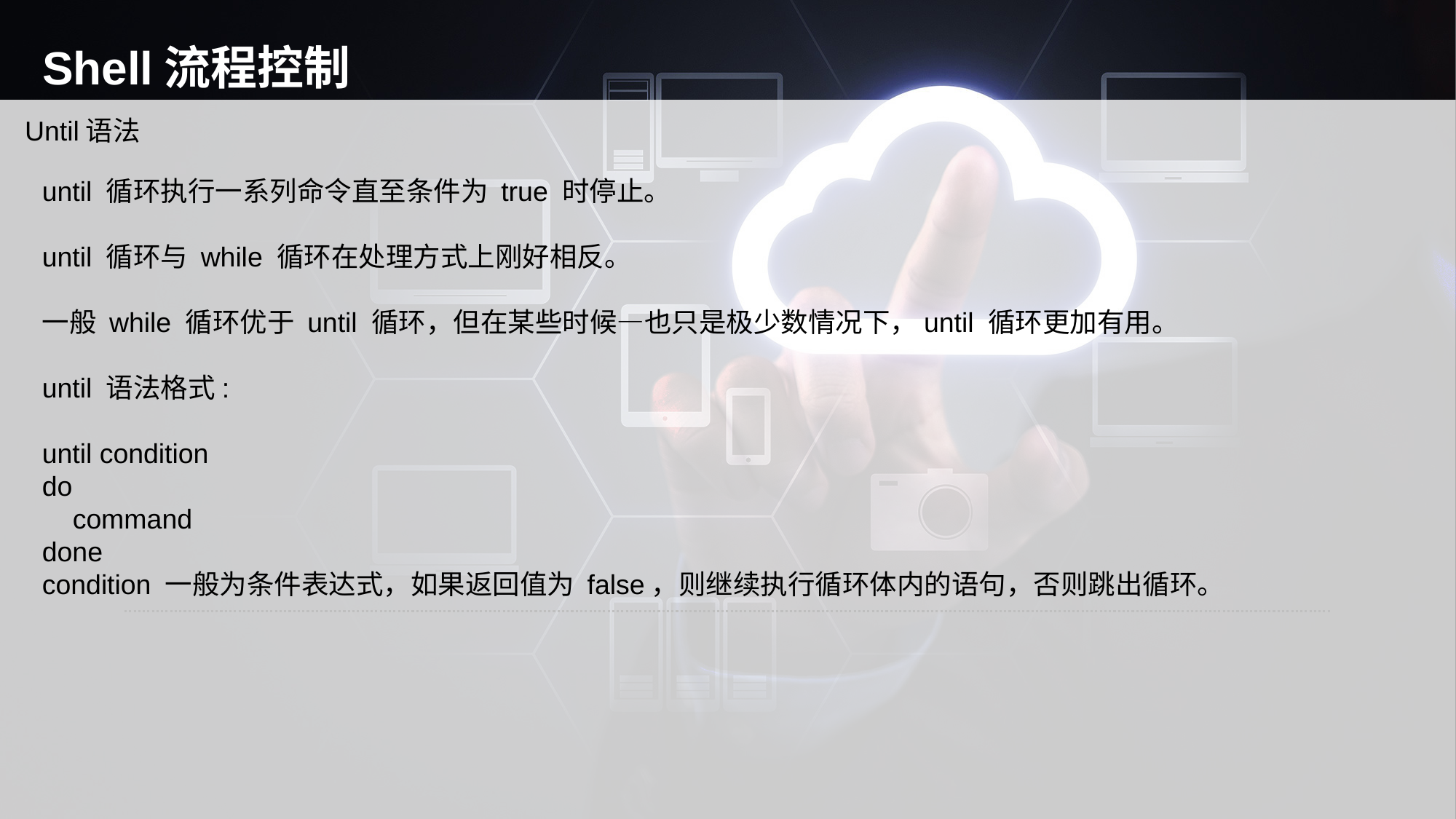

# Shell流程控制
Until语法
until 循环执行一系列命令直至条件为 true 时停止。

until 循环与 while 循环在处理方式上刚好相反。

一般 while 循环优于 until 循环，但在某些时候—也只是极少数情况下，until 循环更加有用。

until 语法格式:

until condition
do
    command
done
condition 一般为条件表达式，如果返回值为 false，则继续执行循环体内的语句，否则跳出循环。